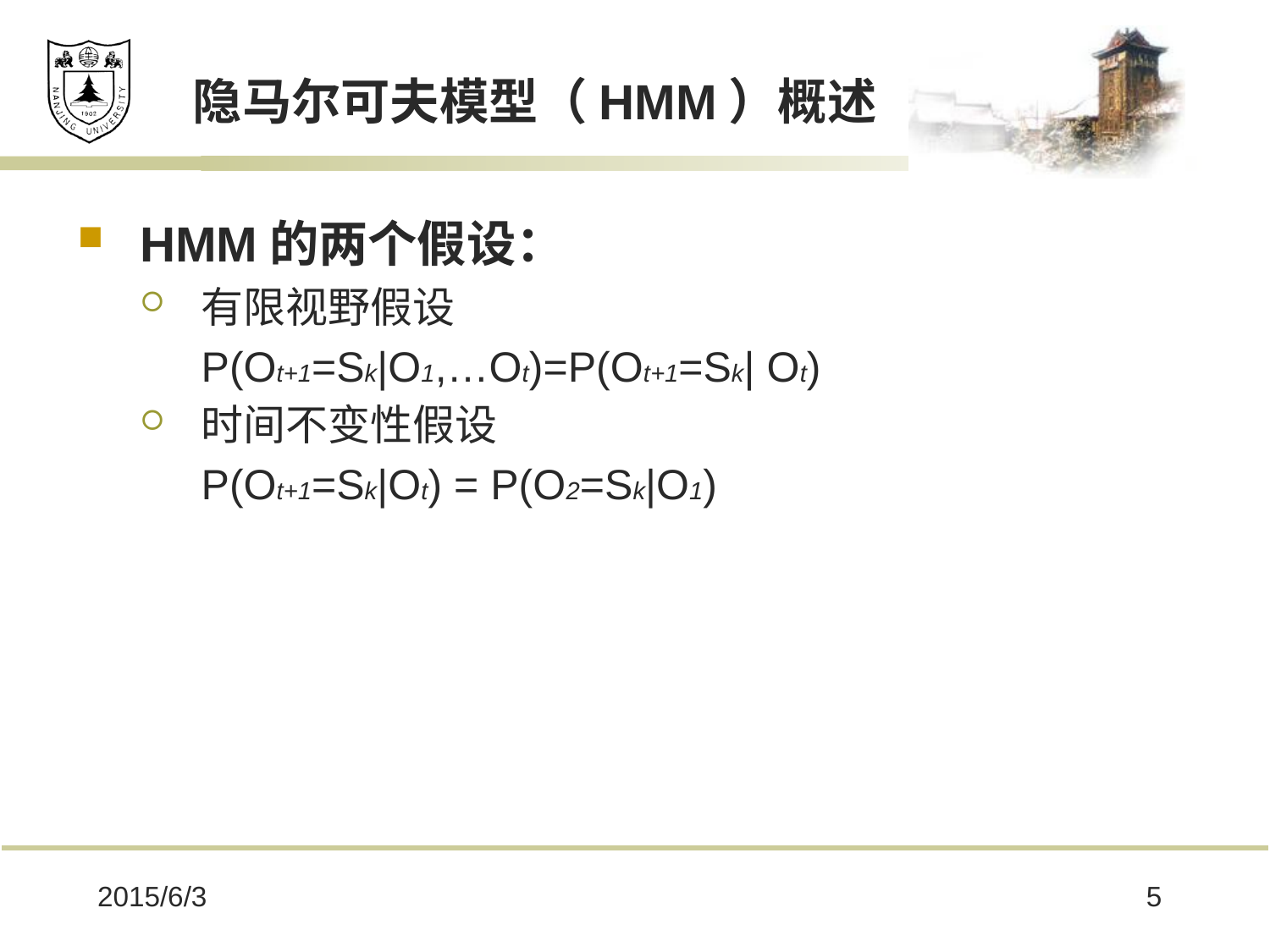

# 隐马尔可夫模型（HMM）概述
HMM的两个假设：
有限视野假设
	P(Ot+1=Sk|O1,…Ot)=P(Ot+1=Sk| Ot)
时间不变性假设
	P(Ot+1=Sk|Ot) = P(O2=Sk|O1)

2015/6/3
5